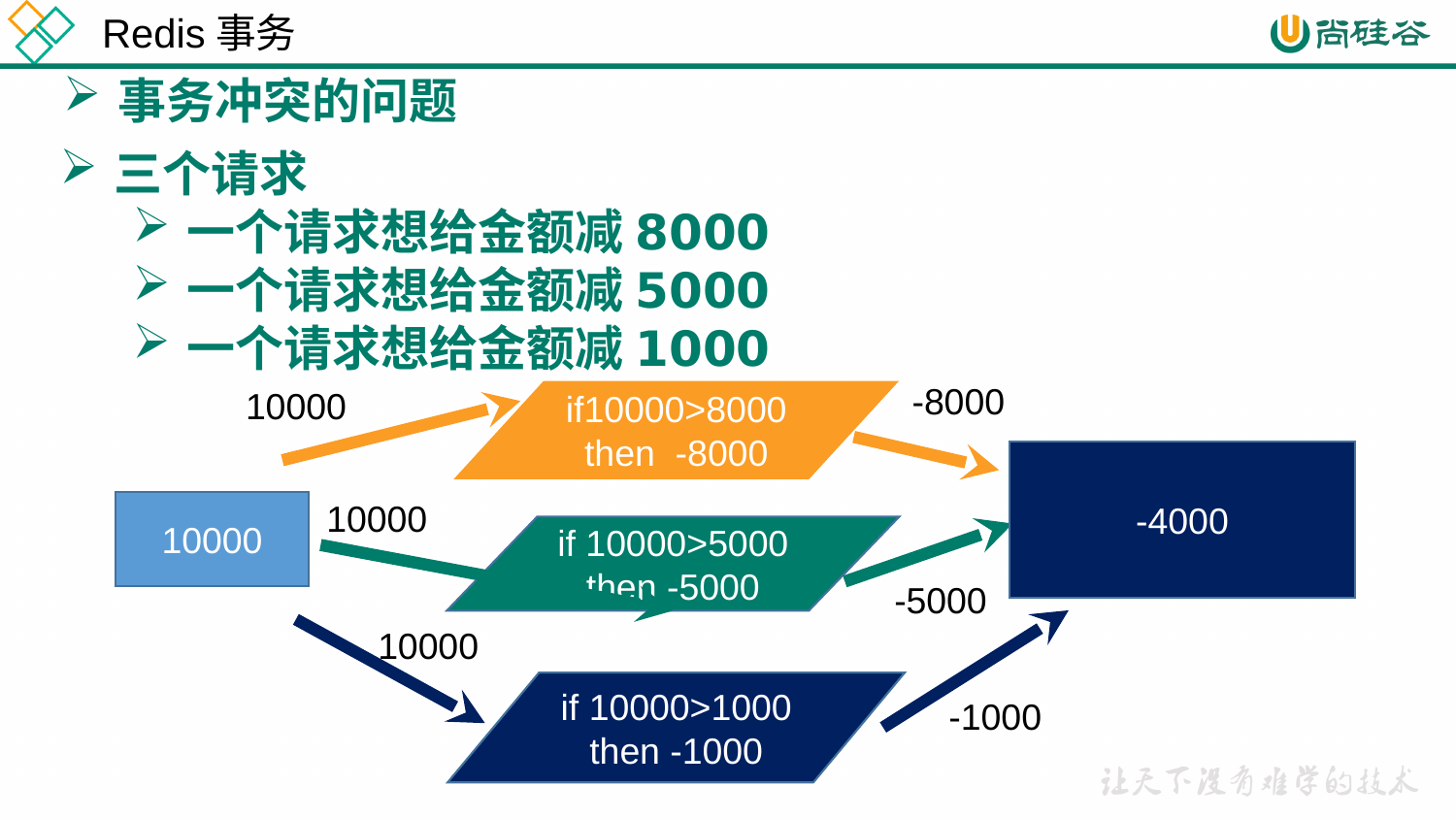

Redis事务
事务冲突的问题
三个请求
一个请求想给金额减8000
一个请求想给金额减5000
一个请求想给金额减1000
-8000
10000
if10000>8000
then  -8000
-4000
-3000

2000
10000
10000
if 10000>5000
then -5000
-5000
10000
if 10000>1000
then -1000
-1000